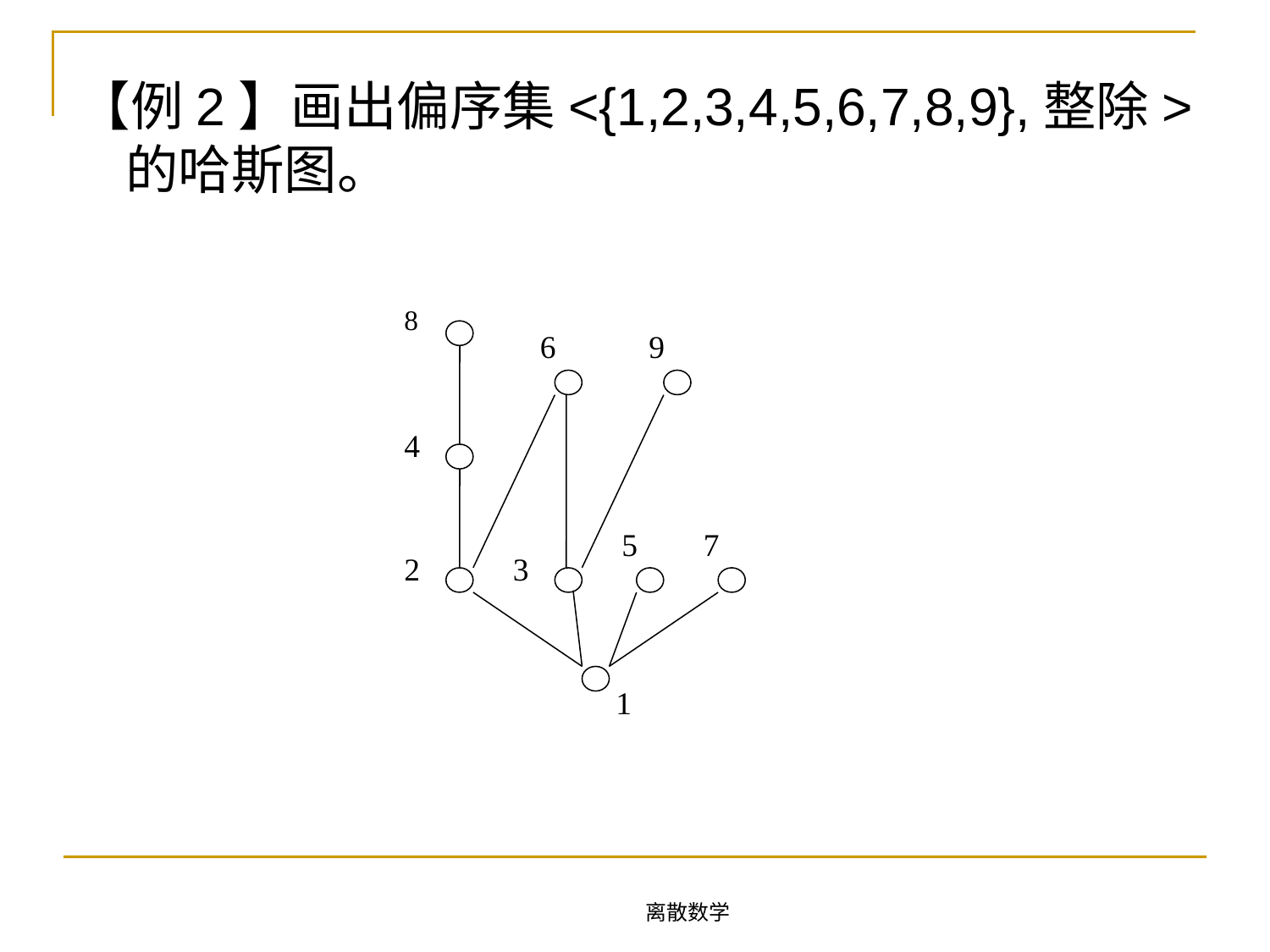

【例2】画出偏序集<{1,2,3,4,5,6,7,8,9},整除>的哈斯图。

8

6
9

4

5
7
2
3

1

离散数学
10